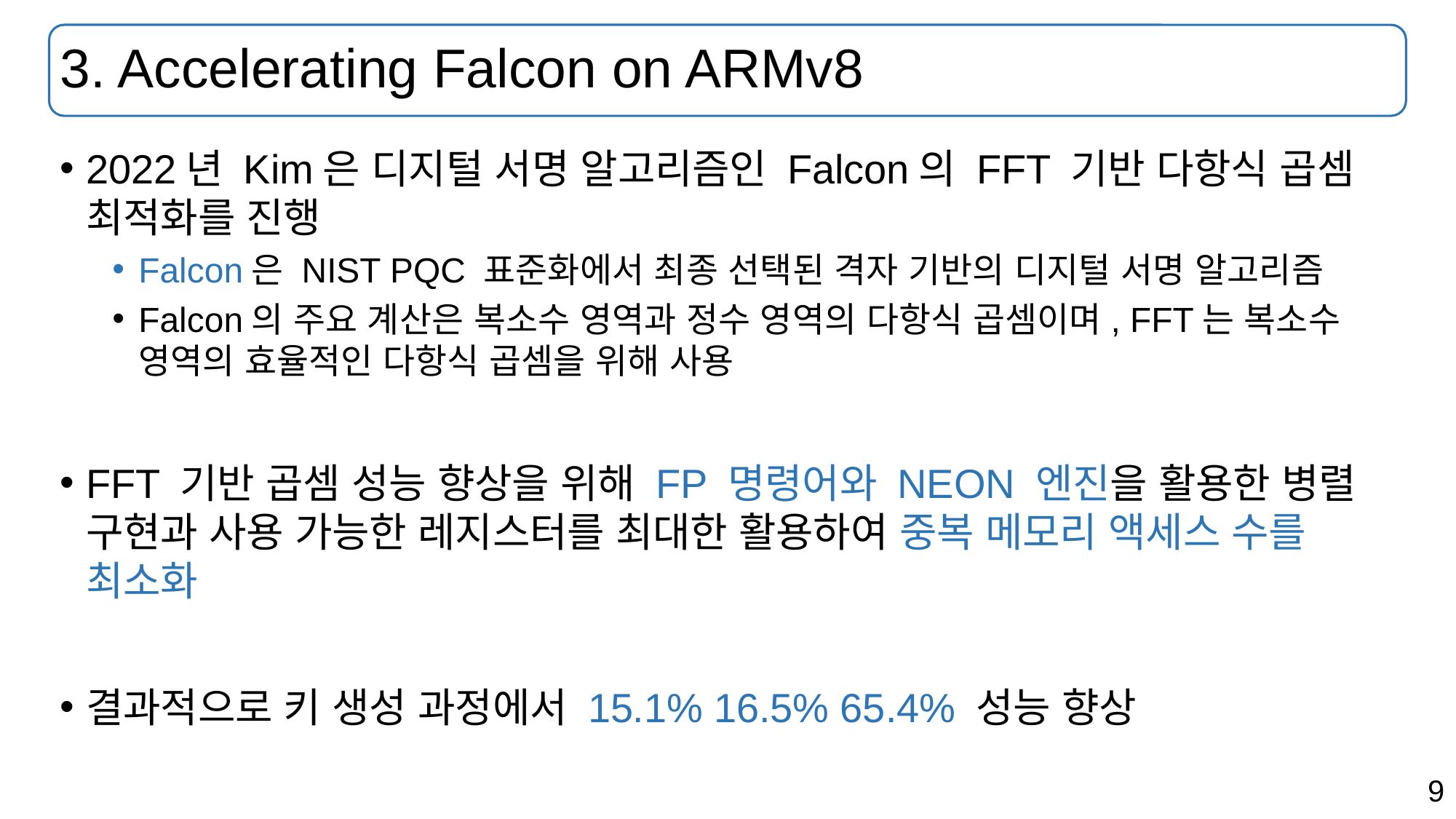

# 3. Accelerating Falcon on ARMv8
2022년 Kim은 디지털 서명 알고리즘인 Falcon의 FFT 기반 다항식 곱셈 최적화를 진행
Falcon은 NIST PQC 표준화에서 최종 선택된 격자 기반의 디지털 서명 알고리즘
Falcon의 주요 계산은 복소수 영역과 정수 영역의 다항식 곱셈이며, FFT는 복소수 영역의 효율적인 다항식 곱셈을 위해 사용

FFT 기반 곱셈 성능 향상을 위해 FP 명령어와 NEON 엔진을 활용한 병렬 구현과 사용 가능한 레지스터를 최대한 활용하여 중복 메모리 액세스 수를 최소화

결과적으로 키 생성 과정에서 15.1% 16.5% 65.4% 성능 향상